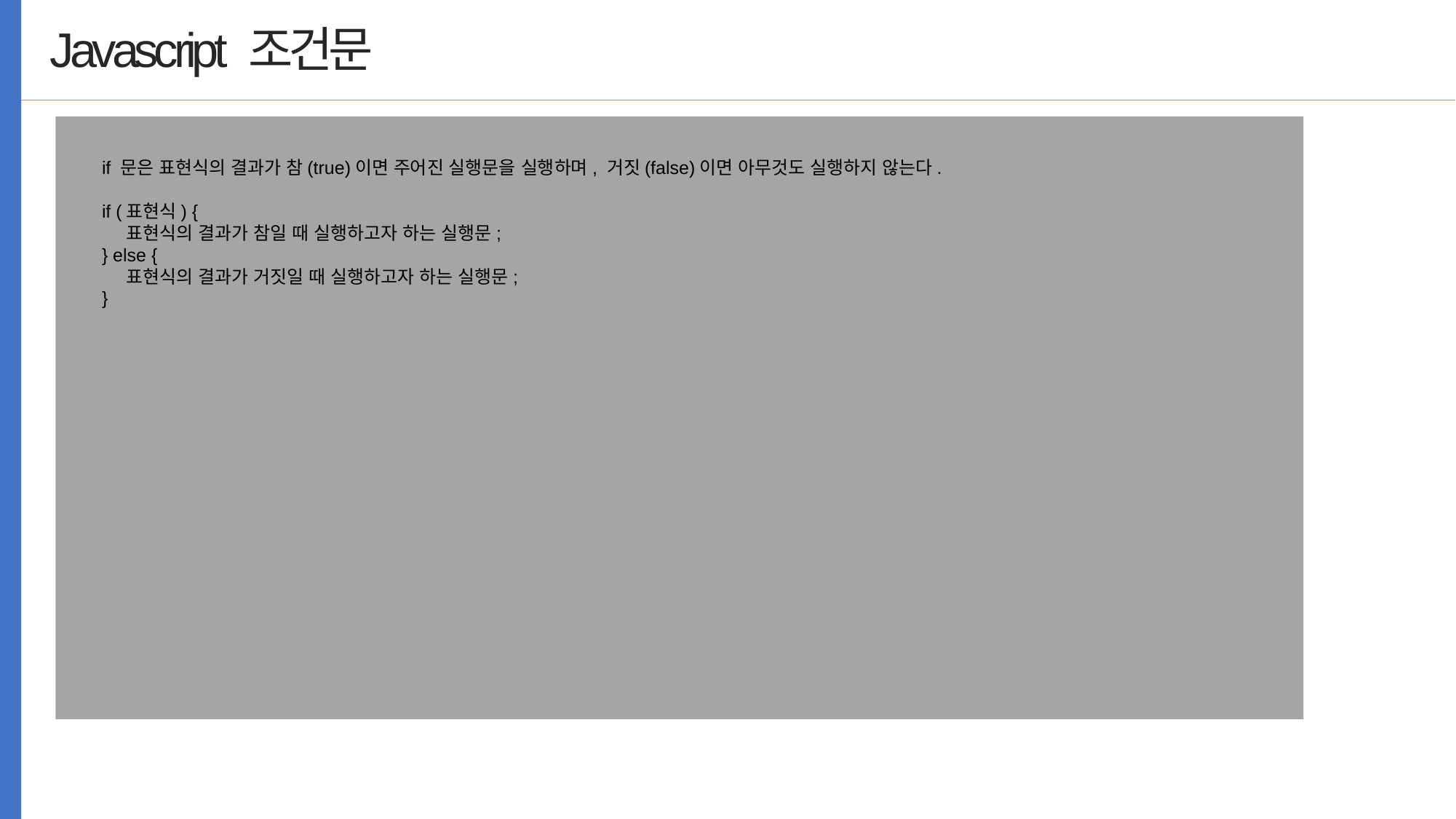

Javascript 조건문

if 문은 표현식의 결과가 참(true)이면 주어진 실행문을 실행하며, 거짓(false)이면 아무것도 실행하지 않는다.

if (표현식) {
    표현식의 결과가 참일 때 실행하고자 하는 실행문;
} else {
    표현식의 결과가 거짓일 때 실행하고자 하는 실행문;
}